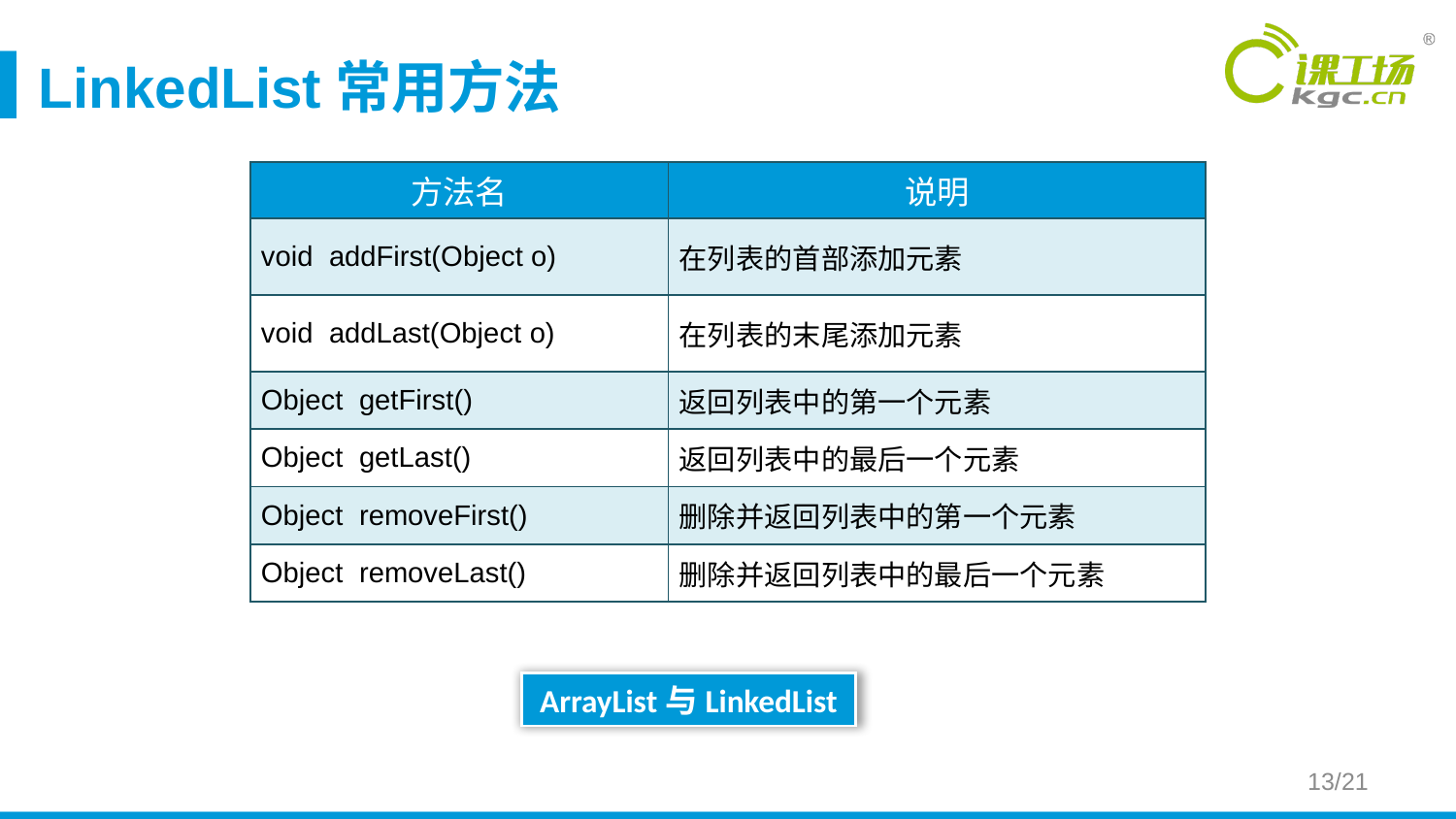

# LinkedList常用方法
| 方法名 | 说明 |
| --- | --- |
| void addFirst(Object o) | 在列表的首部添加元素 |
| void addLast(Object o) | 在列表的末尾添加元素 |
| Object getFirst() | 返回列表中的第一个元素 |
| Object getLast() | 返回列表中的最后一个元素 |
| Object removeFirst() | 删除并返回列表中的第一个元素 |
| Object removeLast() | 删除并返回列表中的最后一个元素 |
ArrayList与LinkedList
13/21
17/ 38